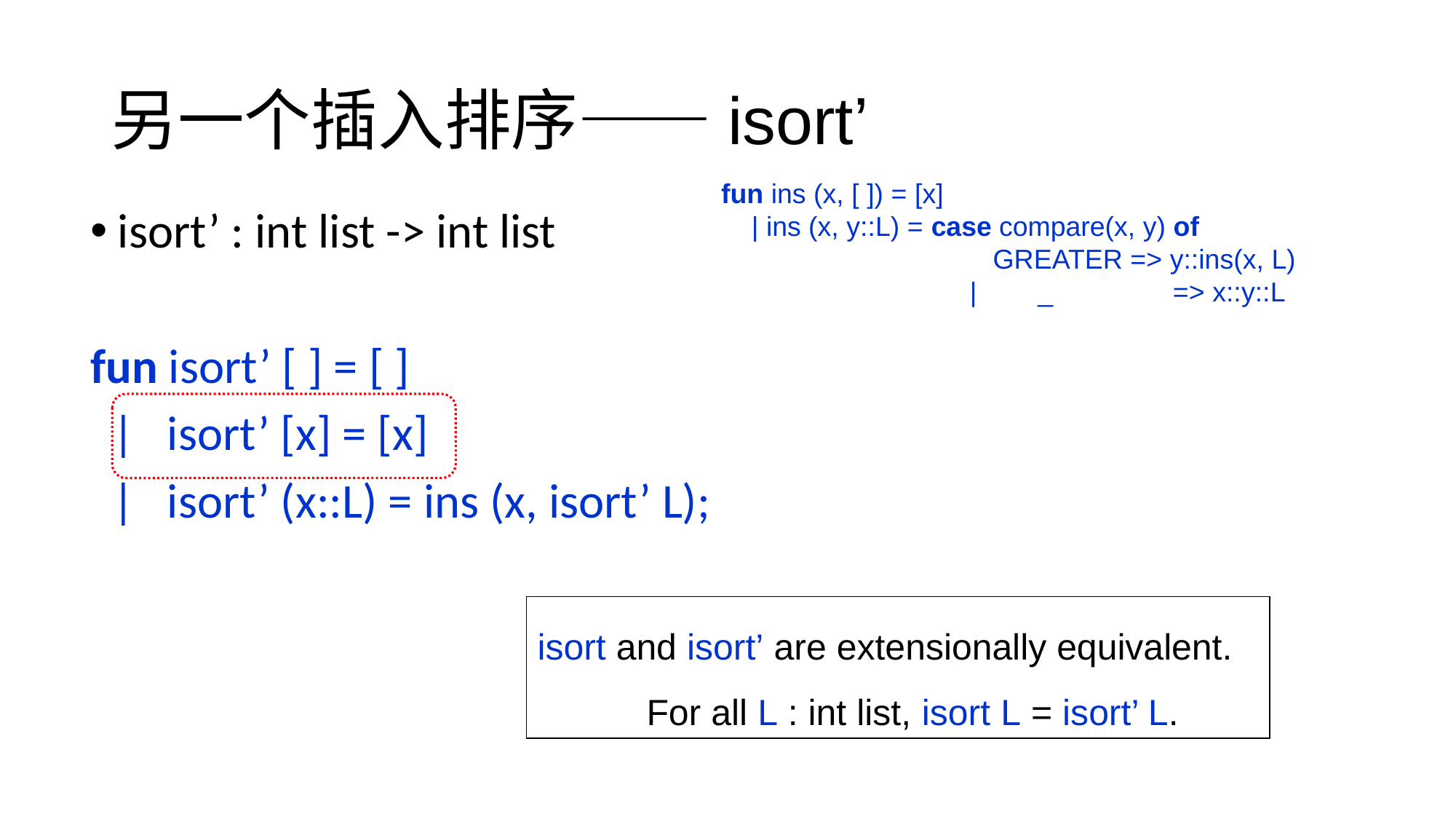

# 另一个插入排序——isort’
fun ins (x, [ ]) = [x]
    | ins (x, y::L) = case compare(x, y) of
		       GREATER => y::ins(x, L)
		    |        _ 	  => x::y::L
isort’ : int list -> int list

fun isort’ [ ] = [ ]
  |   isort’ [x] = [x]
  |   isort’ (x::L) = ins (x, isort’ L);

isort and isort’ are extensionally equivalent.
	For all L : int list, isort L = isort’ L.